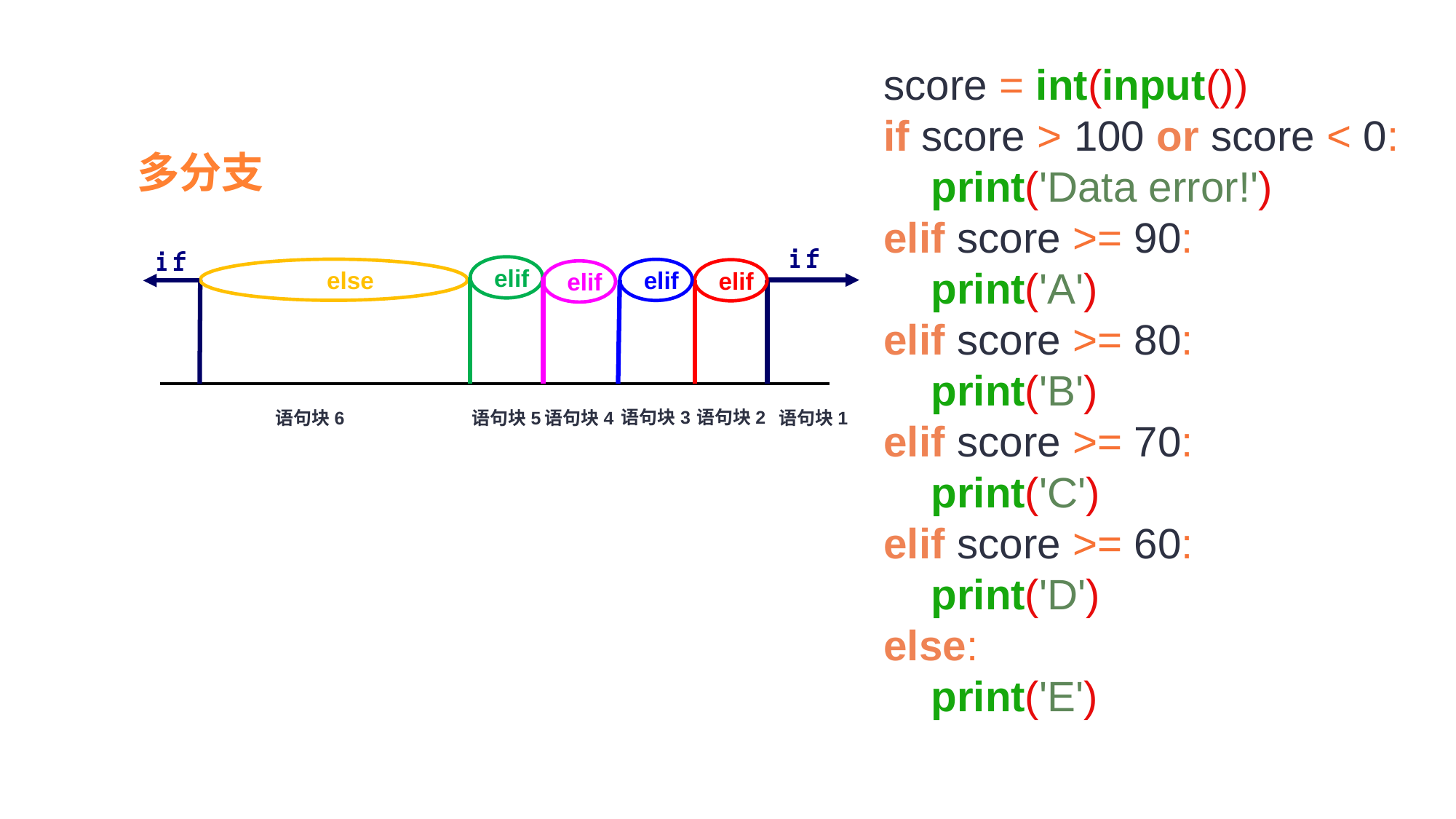

score = int(input())
if score > 100 or score < 0:
    print('Data error!')
elif score >= 90:
    print('A')
elif score >= 80:
    print('B')
elif score >= 70:
    print('C')
elif score >= 60:
    print('D')
else:
    print('E')
多分支
if
  elif
             else
  elif
  elif
  elif
语句块2
语句块3
语句块4
语句块6
语句块5
语句块1
if